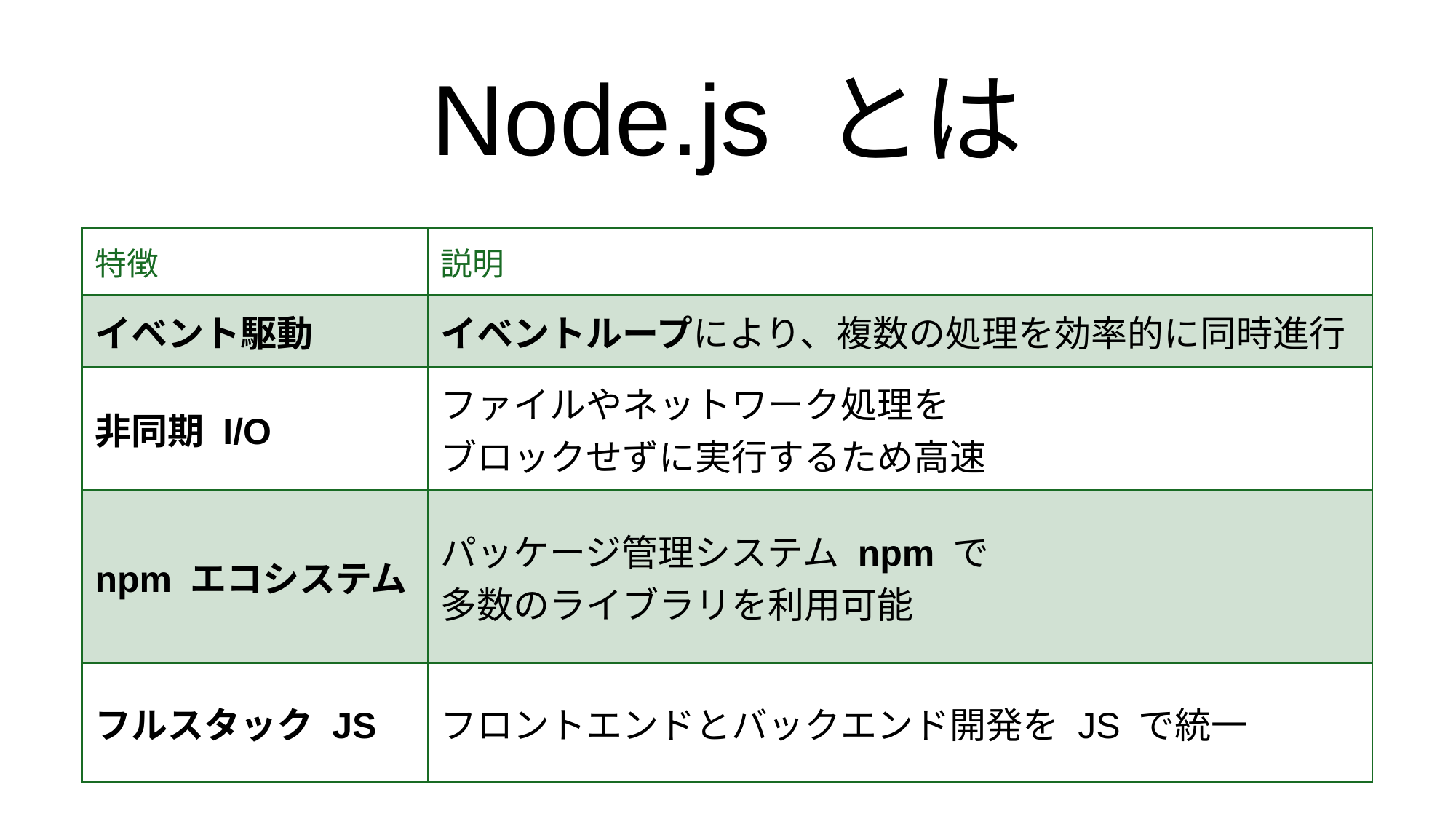

# Node.js とは
| 特徴 | 説明 |
| --- | --- |
| イベント駆動 | イベントループにより、複数の処理を効率的に同時進行 |
| 非同期 I/O | ファイルやネットワーク処理を ブロックせずに実行するため高速 |
| npm エコシステム | パッケージ管理システム npm で 多数のライブラリを利用可能 |
| フルスタック JS | フロントエンドとバックエンド開発を JS で統一 |